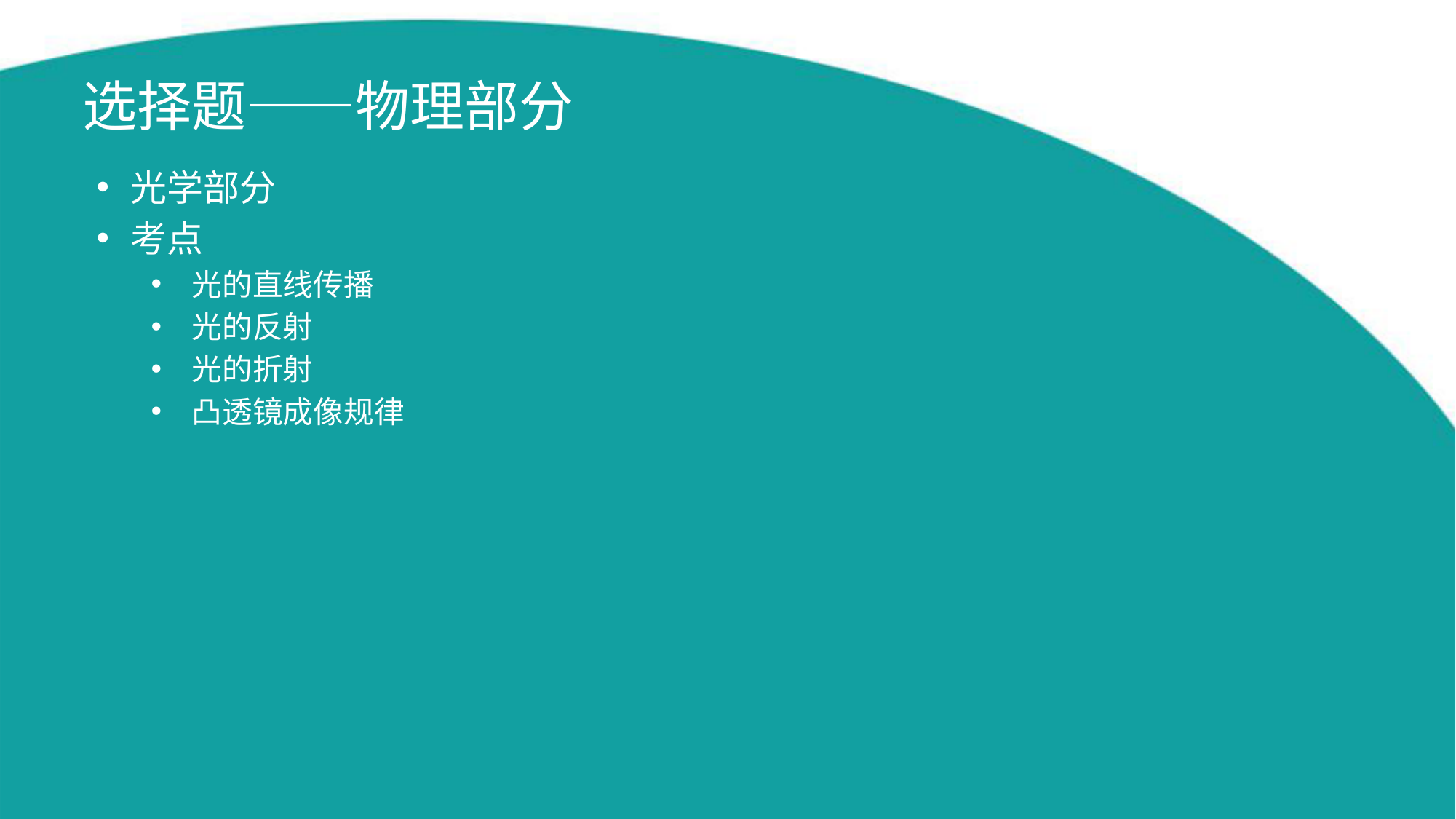

选择题——物理部分
光学部分
考点
光的直线传播
光的反射
光的折射
凸透镜成像规律